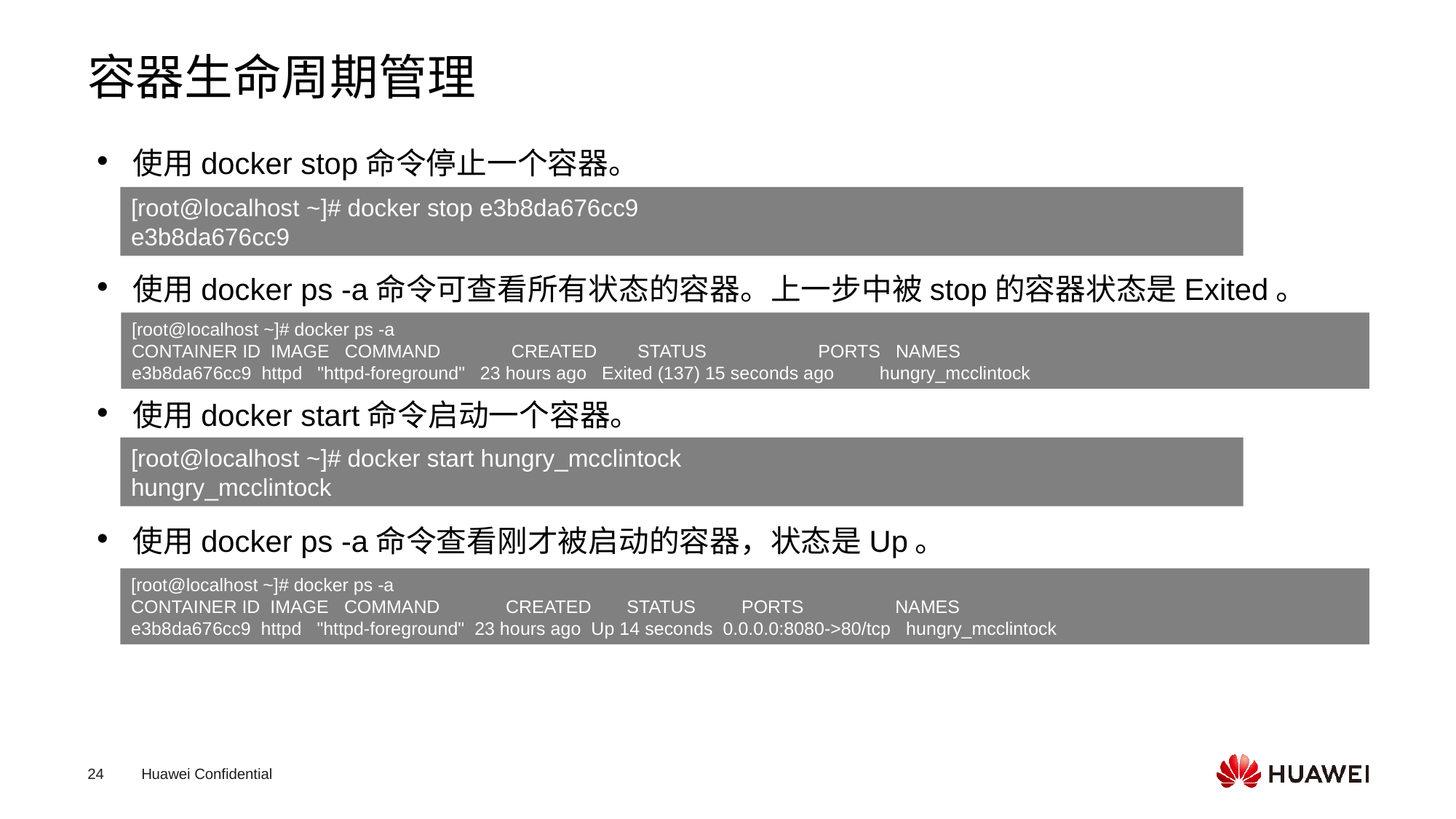

# 容器生命周期管理
使用docker stop命令停止一个容器。

使用docker ps -a命令可查看所有状态的容器。上一步中被stop的容器状态是Exited。

使用docker start命令启动一个容器。

使用docker ps -a命令查看刚才被启动的容器，状态是Up。

[root@localhost ~]# docker stop e3b8da676cc9
e3b8da676cc9
[root@localhost ~]# docker ps -a
CONTAINER ID  IMAGE   COMMAND              CREATED        STATUS                      PORTS   NAMES
e3b8da676cc9  httpd   "httpd-foreground"   23 hours ago   Exited (137) 15 seconds ago         hungry_mcclintock
[root@localhost ~]# docker start hungry_mcclintock
hungry_mcclintock
[root@localhost ~]# docker ps -a
CONTAINER ID  IMAGE   COMMAND             CREATED       STATUS         PORTS                  NAMES
e3b8da676cc9  httpd   "httpd-foreground"  23 hours ago  Up 14 seconds  0.0.0.0:8080->80/tcp   hungry_mcclintock